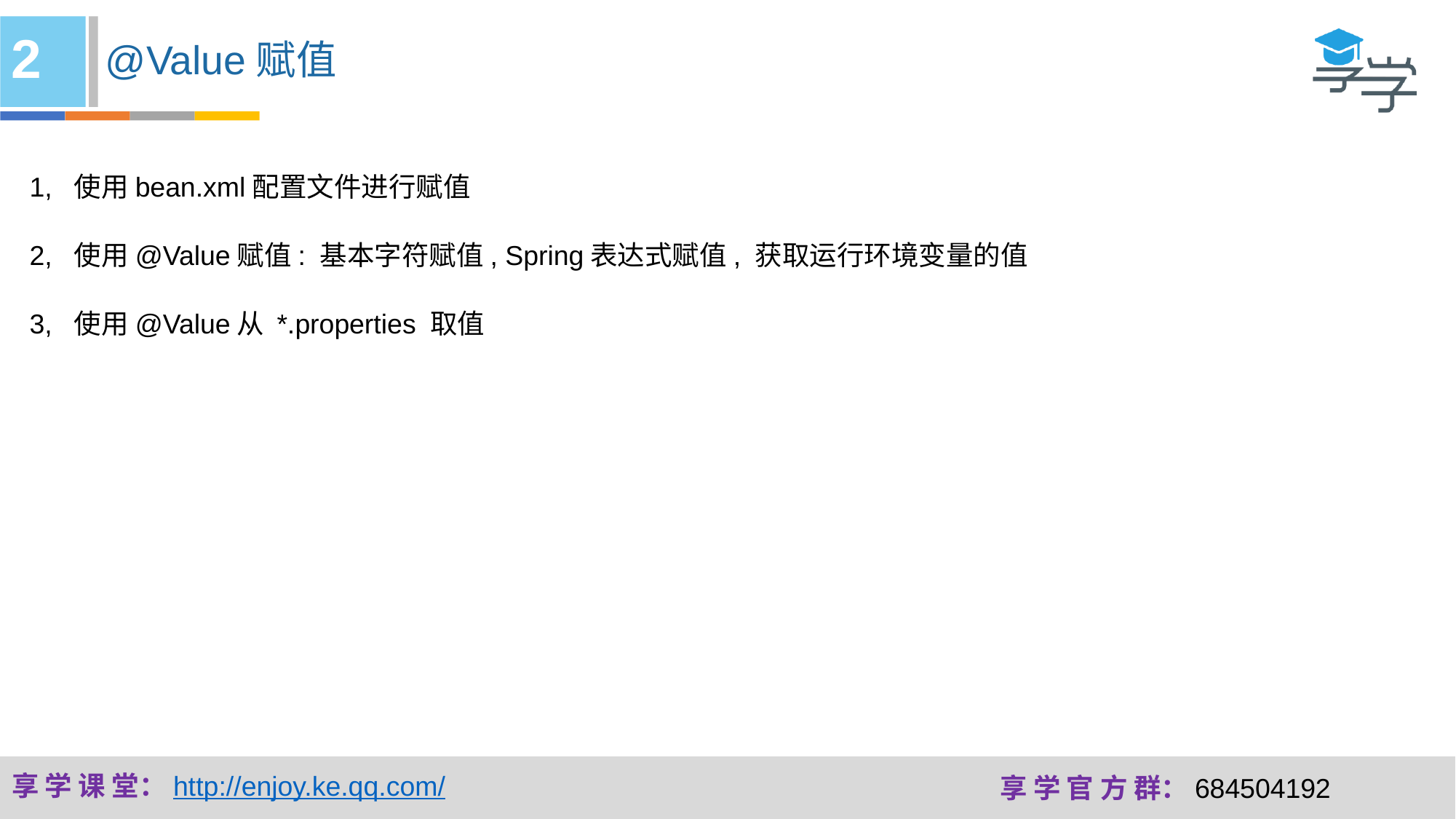

2
@Value赋值

1,  使用bean.xml配置文件进行赋值
2,  使用@Value赋值: 基本字符赋值, Spring表达式赋值, 获取运行环境变量的值
3,  使用@Value从 *.properties 取值